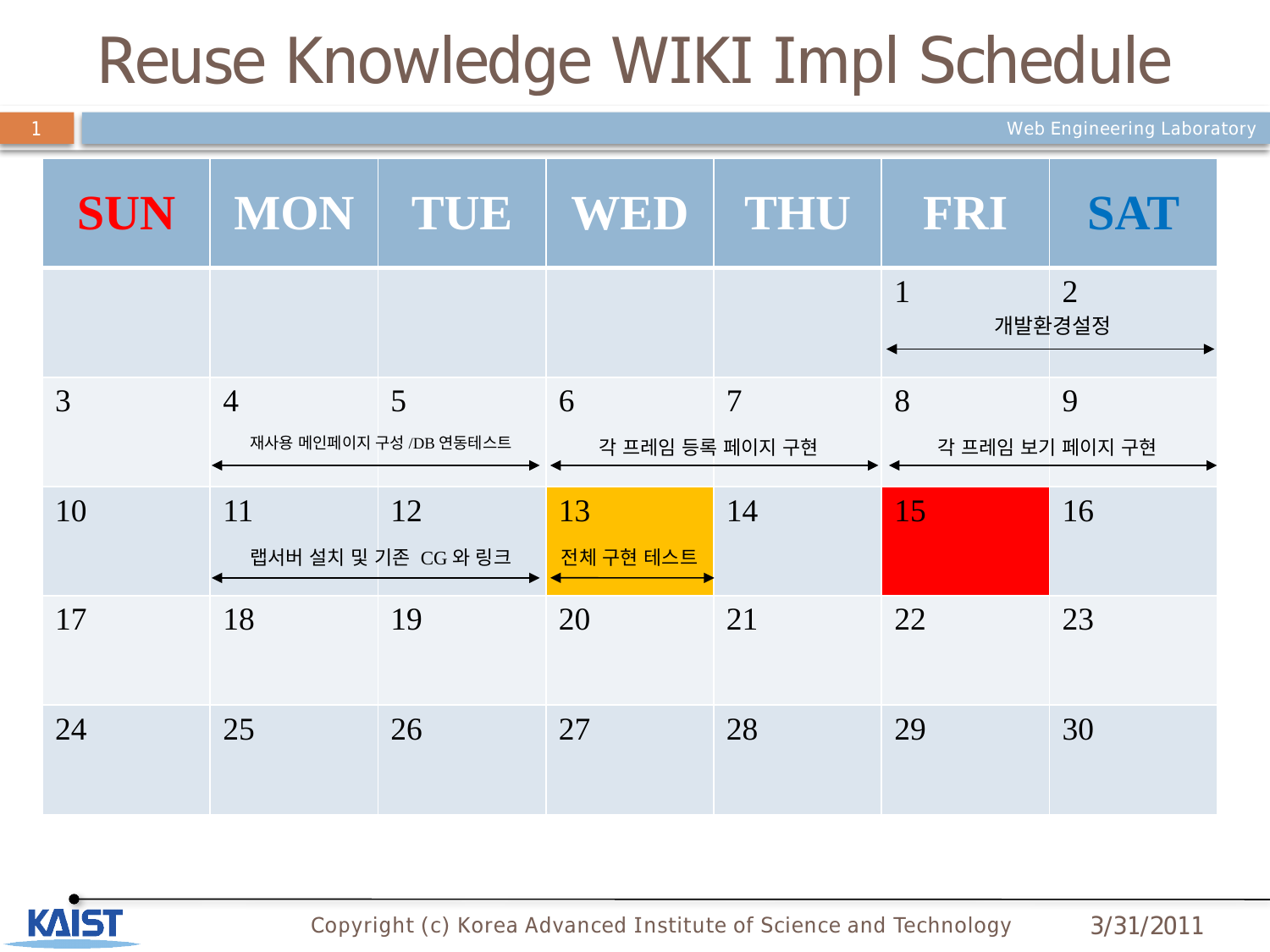

# Reuse Knowledge WIKI Impl Schedule
1
| SUN | MON | TUE | WED | THU | FRI | SAT |
| --- | --- | --- | --- | --- | --- | --- |
|  |  |  |  |  | 1 | 2 |
| 3 | 4 | 5 | 6 | 7 | 8 | 9 |
| 10 | 11 | 12 | 13 | 14 | 15 | 16 |
| 17 | 18 | 19 | 20 | 21 | 22 | 23 |
| 24 | 25 | 26 | 27 | 28 | 29 | 30 |
개발환경설정
재사용 메인페이지 구성/DB연동테스트
각 프레임 등록 페이지 구현
각 프레임 보기 페이지 구현
랩서버 설치 및 기존 CG와 링크
전체 구현 테스트
Copyright (c) Korea Advanced Institute of Science and Technology
3/31/2011